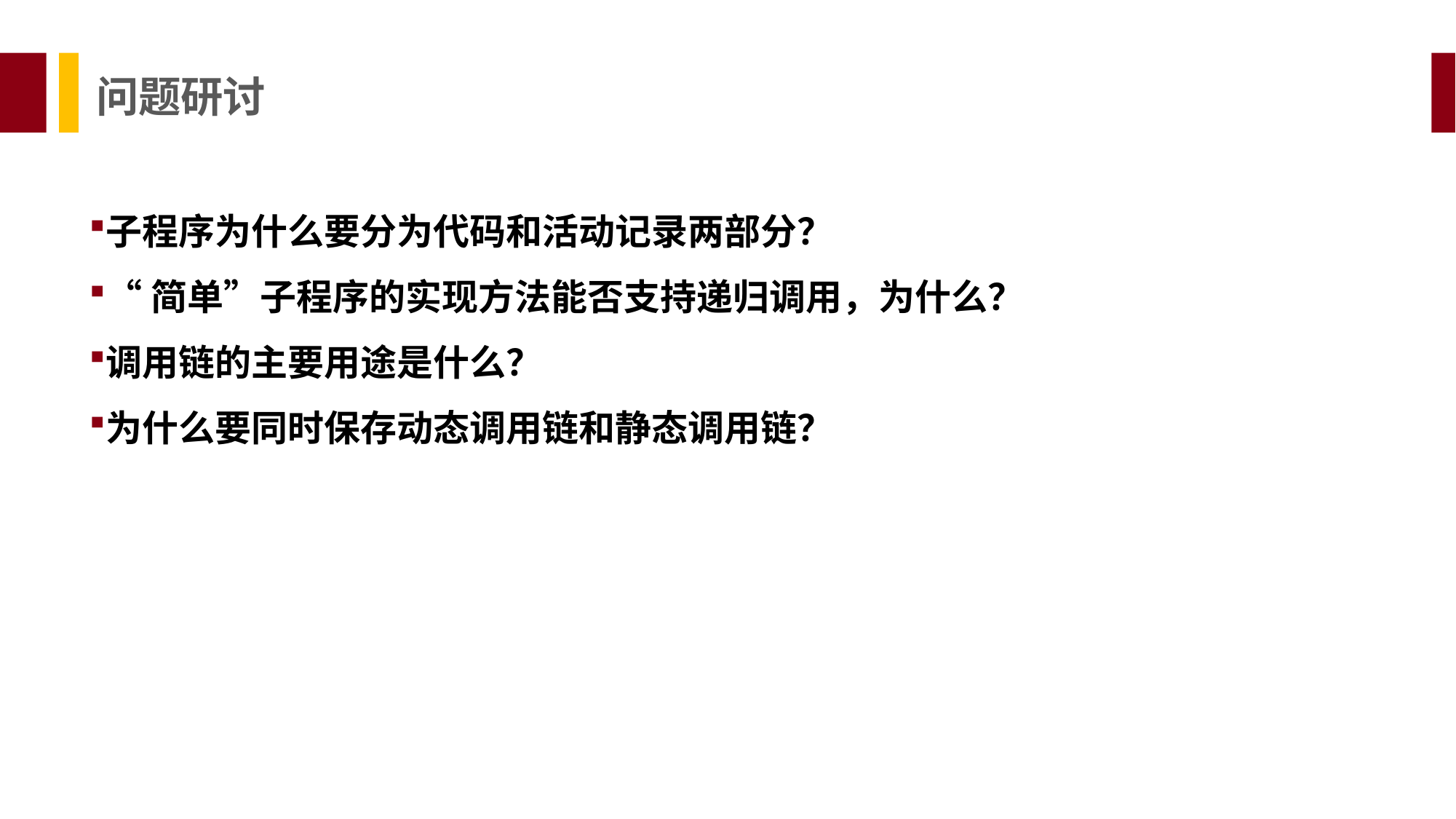

问题研讨
子程序为什么要分为代码和活动记录两部分？
“简单”子程序的实现方法能否支持递归调用，为什么？
调用链的主要用途是什么？
为什么要同时保存动态调用链和静态调用链？